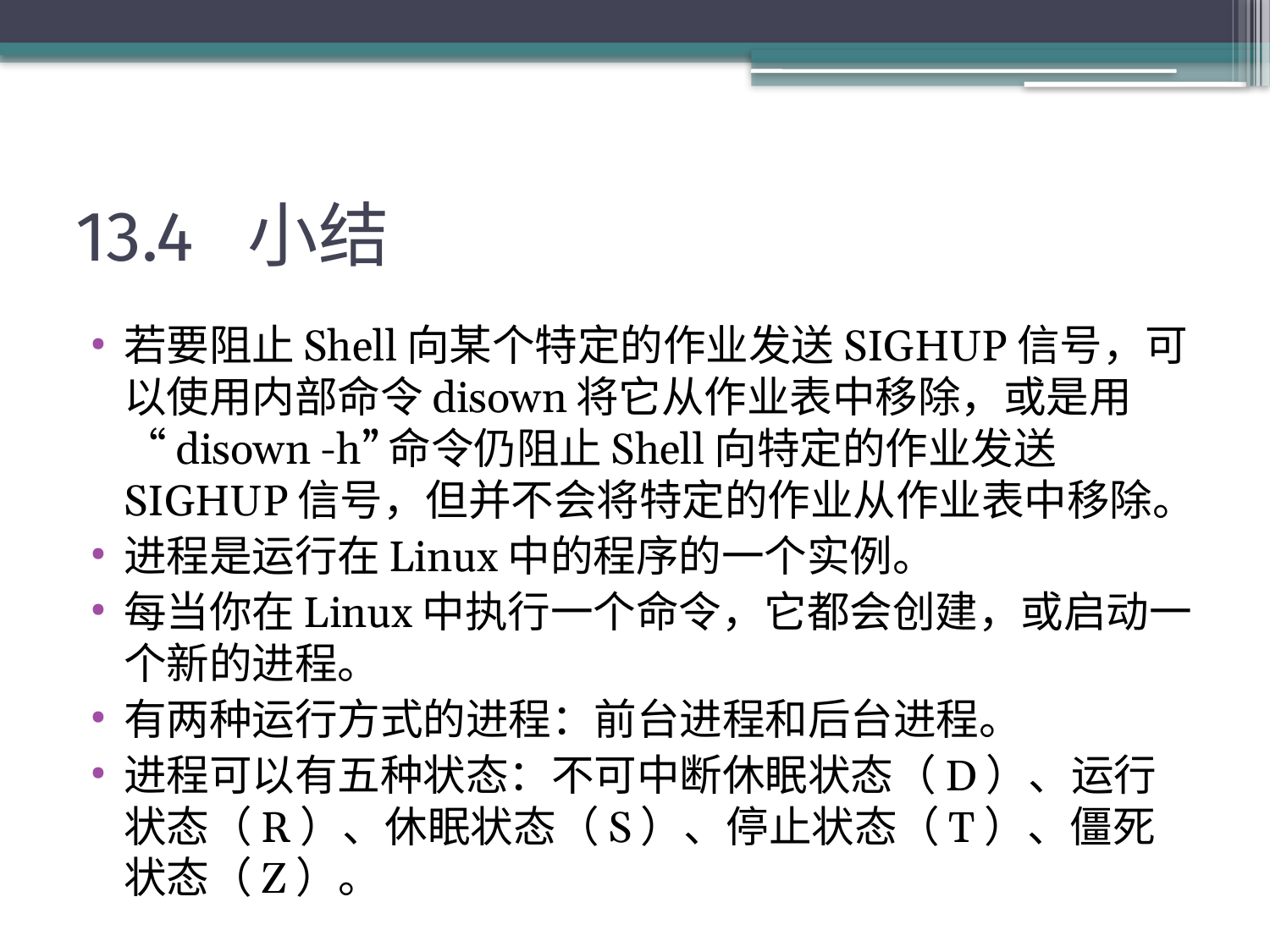

# 13.4  小结
若要阻止Shell向某个特定的作业发送SIGHUP信号，可以使用内部命令disown将它从作业表中移除，或是用“disown -h”命令仍阻止Shell向特定的作业发送SIGHUP信号，但并不会将特定的作业从作业表中移除。
进程是运行在Linux中的程序的一个实例。
每当你在Linux中执行一个命令，它都会创建，或启动一个新的进程。
有两种运行方式的进程：前台进程和后台进程。
进程可以有五种状态：不可中断休眠状态（D）、运行状态（R）、休眠状态（S）、停止状态（T）、僵死状态（Z）。